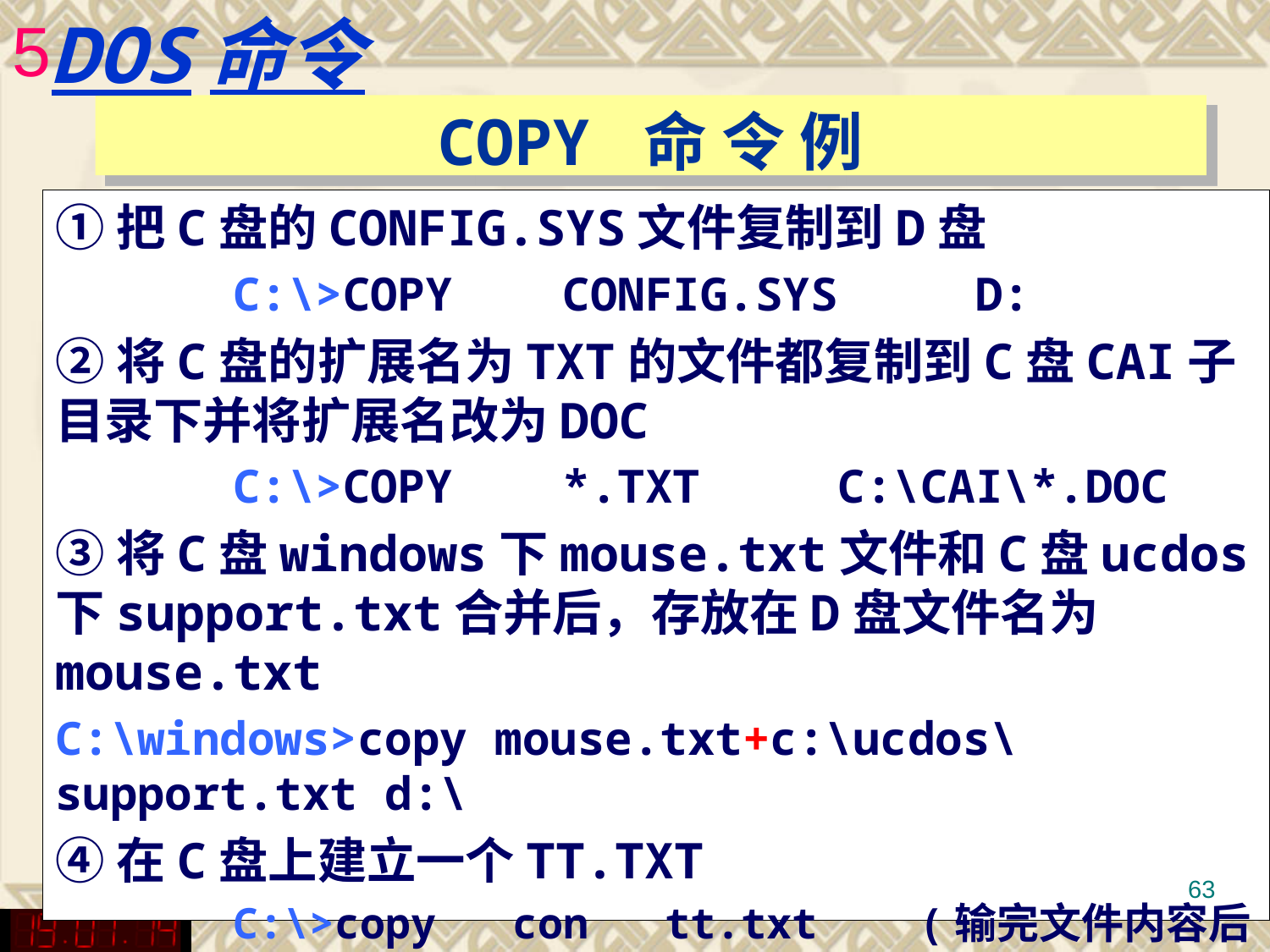

DOS命令
# COPY 命 令 例
①把C盘的CONFIG.SYS文件复制到D盘
       C:\>COPY    CONFIG.SYS     D:
②将C盘的扩展名为TXT的文件都复制到C盘CAI子目录下并将扩展名改为DOC
       C:\>COPY    *.TXT     C:\CAI\*.DOC
③将C盘windows下mouse.txt文件和C盘ucdos下support.txt合并后，存放在D盘文件名为mouse.txt
C:\windows>copy mouse.txt+c:\ucdos\support.txt d:\
④在C盘上建立一个TT.TXT
       C:\>copy   con   tt.txt    (输完文件内容后按Ctrl+Z退出)
63